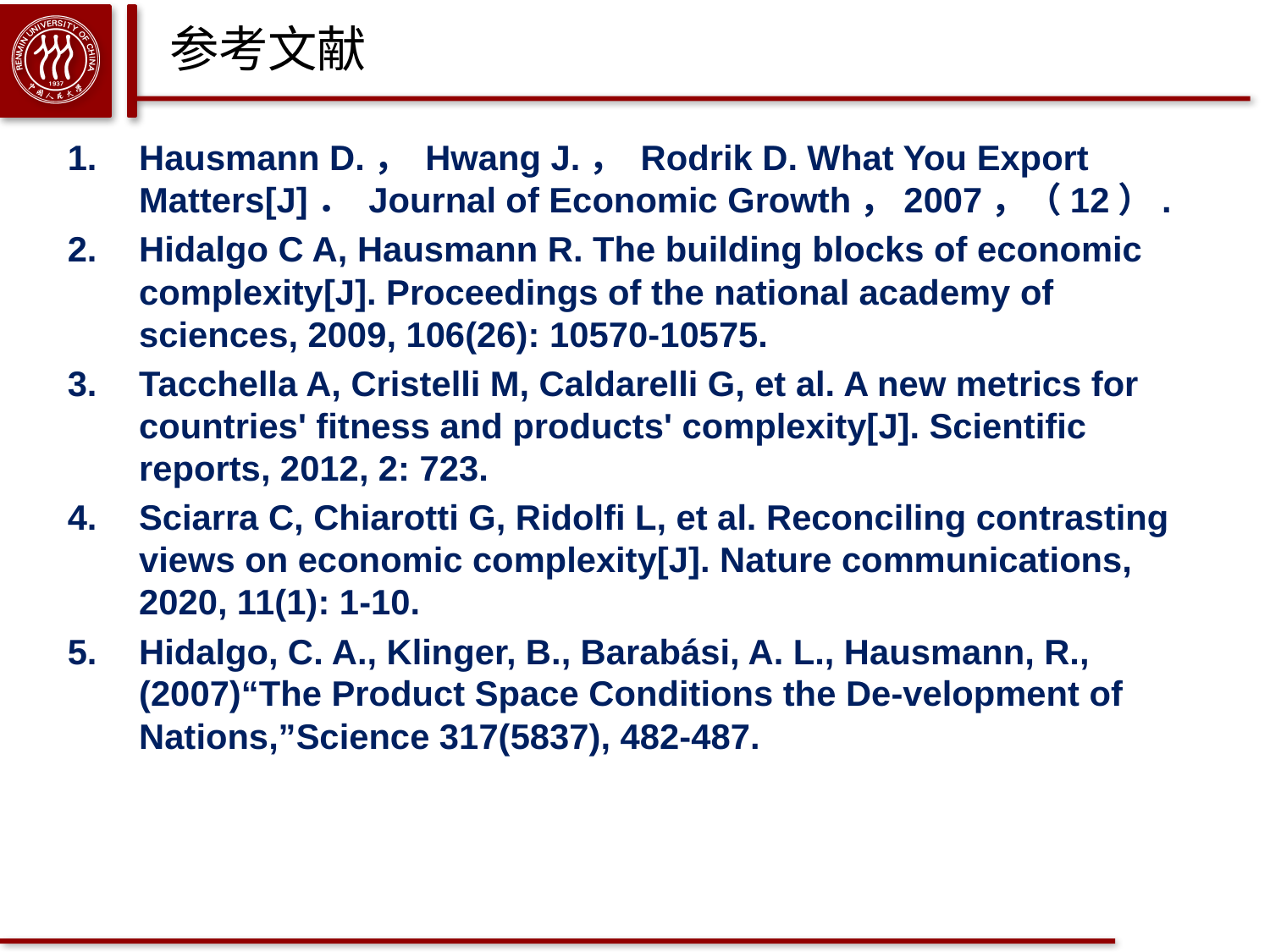

# 参考文献
Hausmann D.， Hwang J.， Rodrik D. What You Export Matters[J]． Journal of Economic Growth，2007，（12）.
Hidalgo C A, Hausmann R. The building blocks of economic complexity[J]. Proceedings of the national academy of sciences, 2009, 106(26): 10570-10575.
Tacchella A, Cristelli M, Caldarelli G, et al. A new metrics for countries' fitness and products' complexity[J]. Scientific reports, 2012, 2: 723.
Sciarra C, Chiarotti G, Ridolfi L, et al. Reconciling contrasting views on economic complexity[J]. Nature communications, 2020, 11(1): 1-10.
Hidalgo, C. A., Klinger, B., Barabási, A. L., Hausmann, R., (2007)“The Product Space Conditions the De-velopment of Nations,”Science 317(5837), 482-487.